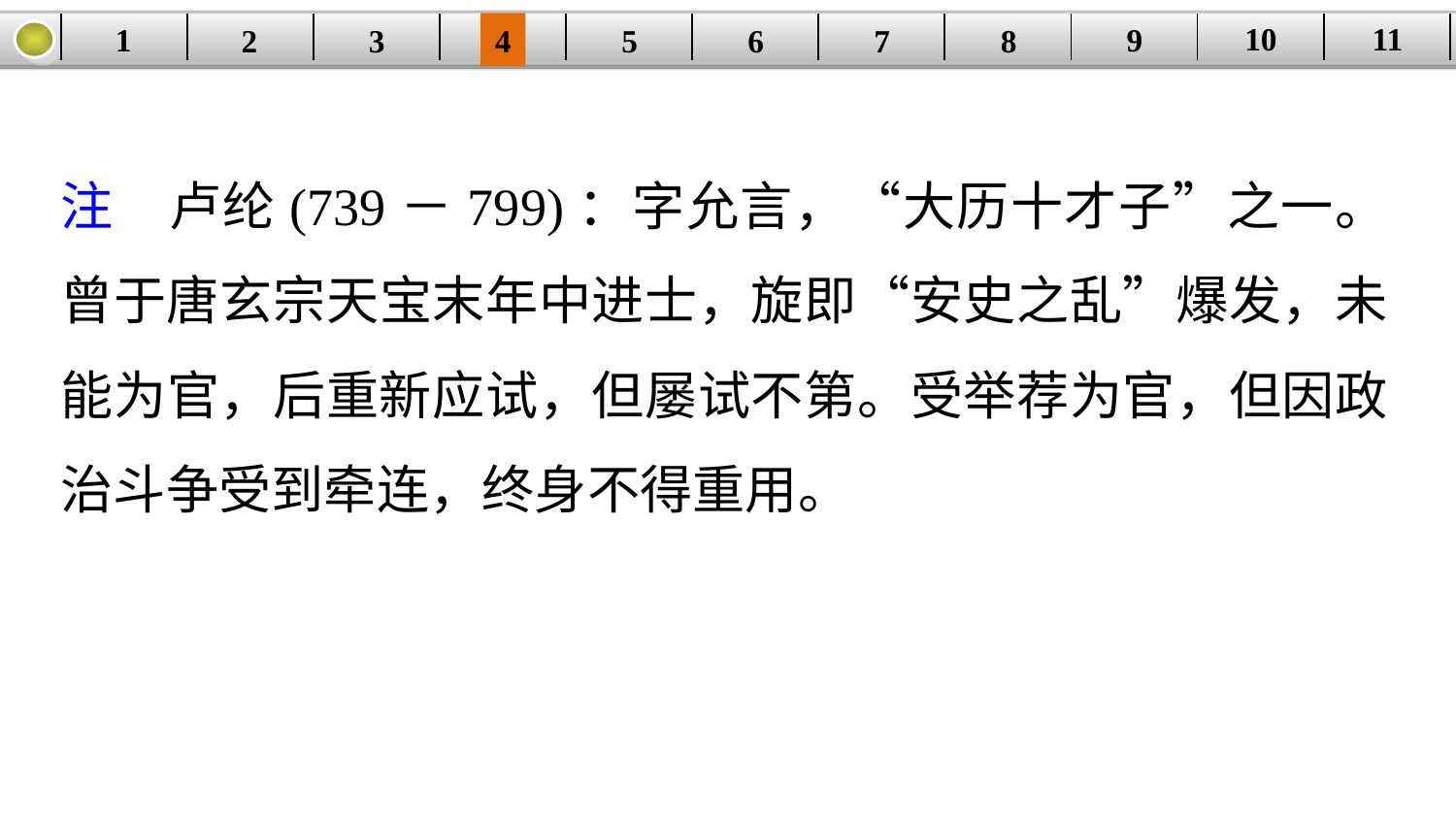

10

11
9
1
3
4
5
6
8
2
|  |  |  |  |  |  |  |  |  |  |  |
| --- | --- | --- | --- | --- | --- | --- | --- | --- | --- | --- |
7

注　卢纶(739－799)：字允言，“大历十才子”之一。曾于唐玄宗天宝末年中进士，旋即“安史之乱”爆发，未能为官，后重新应试，但屡试不第。受举荐为官，但因政治斗争受到牵连，终身不得重用。